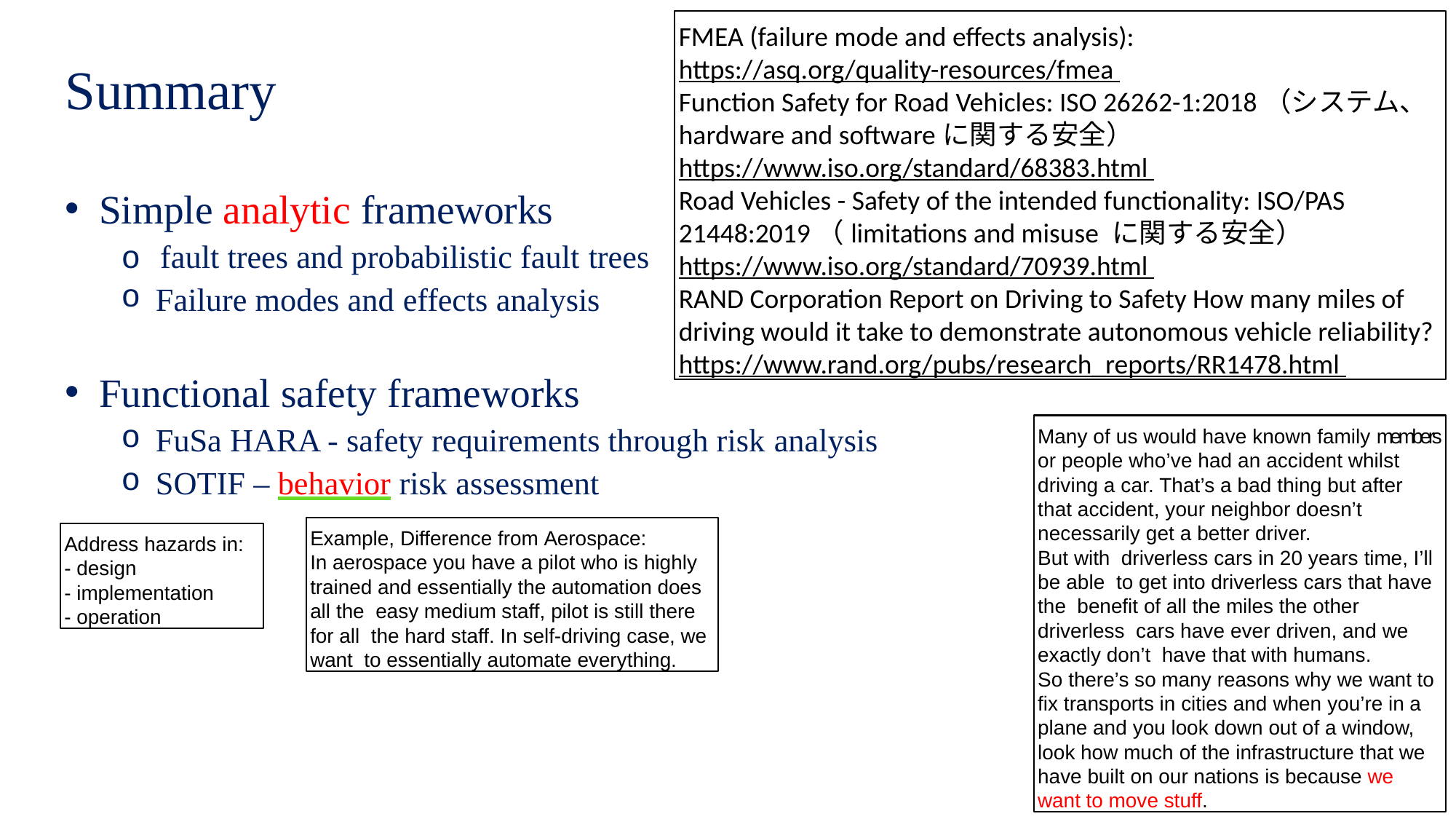

FMEA (failure mode and effects analysis):
https://asq.org/quality-resources/fmea
Function Safety for Road Vehicles: ISO 26262-1:2018（システム、hardware and softwareに関する安全） https://www.iso.org/standard/68383.html
Road Vehicles - Safety of the intended functionality: ISO/PAS 21448:2019（limitations and misuse に関する安全） https://www.iso.org/standard/70939.html
RAND Corporation Report on Driving to Safety How many miles of driving would it take to demonstrate autonomous vehicle reliability? https://www.rand.org/pubs/research_reports/RR1478.html
# Summary
Simple analytic frameworks
o fault trees and probabilistic fault trees
Failure modes and effects analysis

Functional safety frameworks
FuSa HARA - safety requirements through risk analysis
SOTIF – behavior risk assessment
Many of us would have known family members  or people who’ve had an accident whilst  driving a car. That’s a bad thing but after  that accident, your neighbor doesn’t  necessarily get a better driver.
But with  driverless cars in 20 years time, I’ll be able  to get into driverless cars that have the  benefit of all the miles the other driverless  cars have ever driven, and we exactly don’t  have that with humans.
So there’s so many reasons why we want to fix transports in cities and when you’re in a  plane and you look down out of a window,  look how much of the infrastructure that we  have built on our nations is because we  want to move stuff.
Example, Difference from Aerospace:
In aerospace you have a pilot who is highly trained and essentially the automation does all the  easy medium staff, pilot is still there for all  the hard staff. In self-driving case, we want  to essentially automate everything.
Address hazards in:
- design
- implementation
- operation